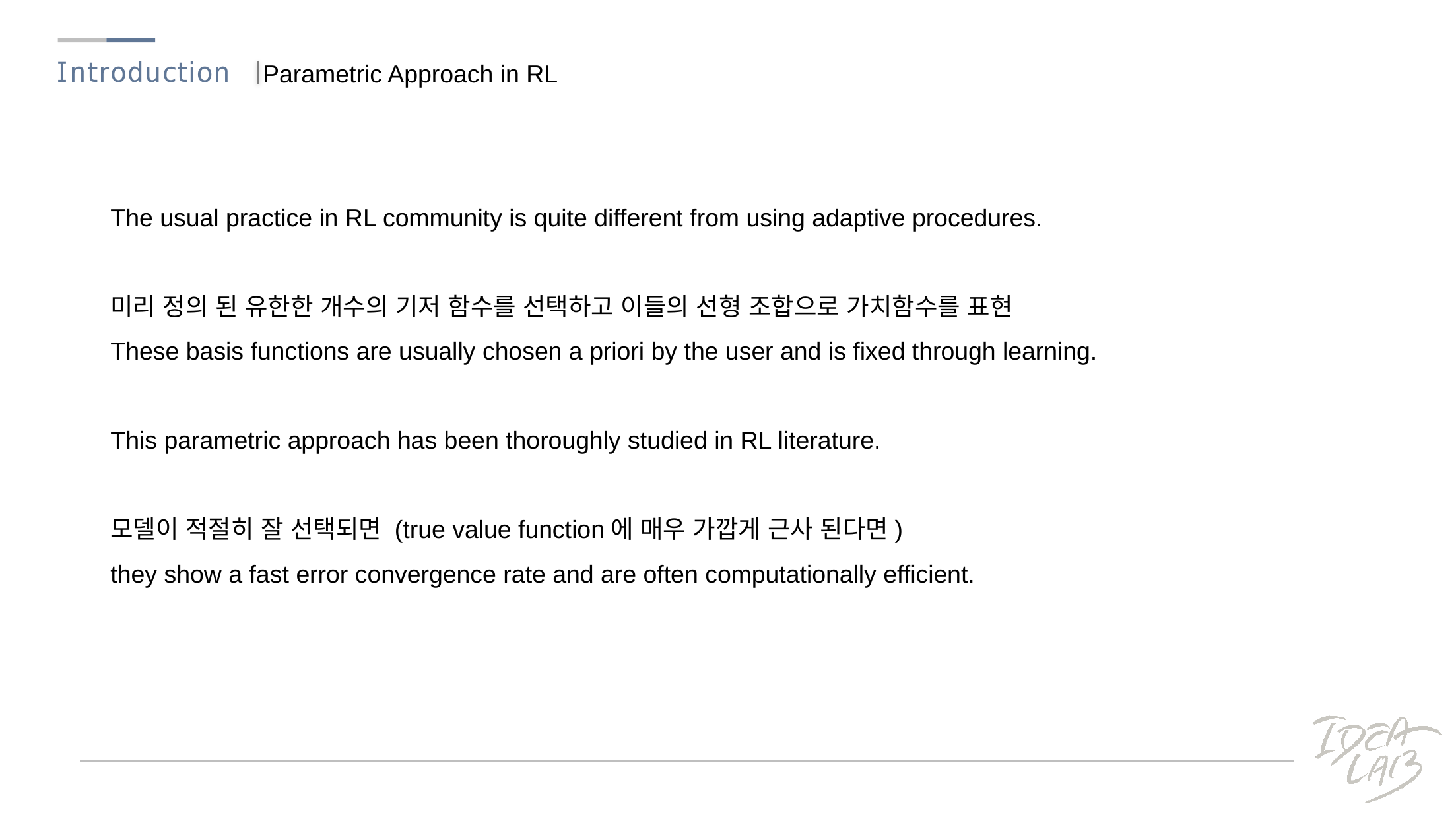

Introduction
Parametric Approach in RL
The usual practice in RL community is quite different from using adaptive procedures.

미리 정의 된 유한한 개수의 기저 함수를 선택하고 이들의 선형 조합으로 가치함수를 표현
These basis functions are usually chosen a priori by the user and is fixed through learning.

This parametric approach has been thoroughly studied in RL literature.

모델이 적절히 잘 선택되면 (true value function에 매우 가깝게 근사 된다면)
they show a fast error convergence rate and are often computationally efficient.